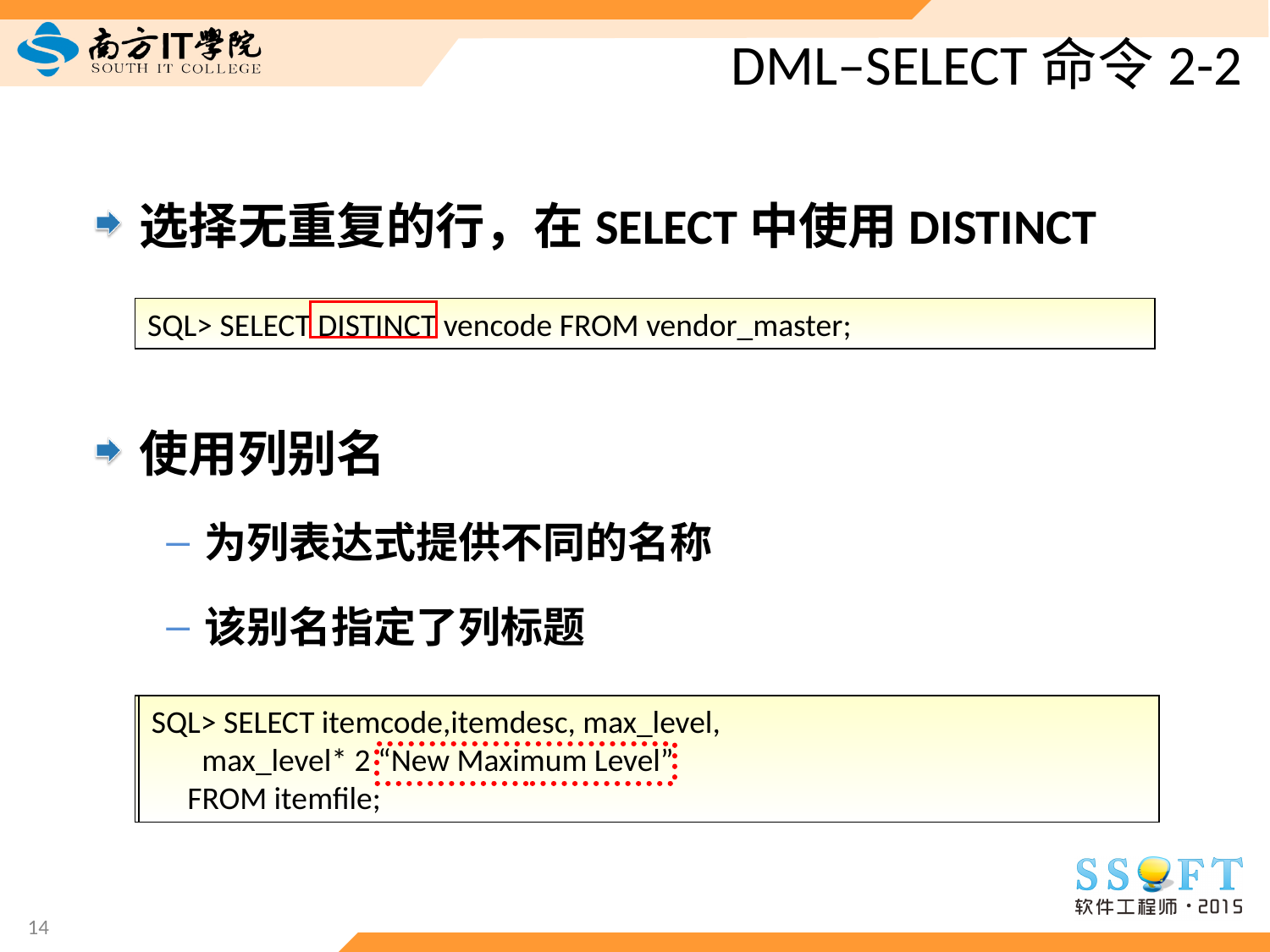

# DML–SELECT命令2-2
选择无重复的行，在SELECT中使用DISTINCT
SQL> SELECT DISTINCT vencode FROM vendor_master;

使用列别名
为列表达式提供不同的名称
该别名指定了列标题
SQL> SELECT itemcode, itemdesc, max_level,
       max_level*2 AS NEW_MAXLEVEL
     FROM itemfile;
SQL> SELECT itemcode,itemdesc, max_level,
       max_level* 2 “New Maximum Level”
     FROM itemfile;

14